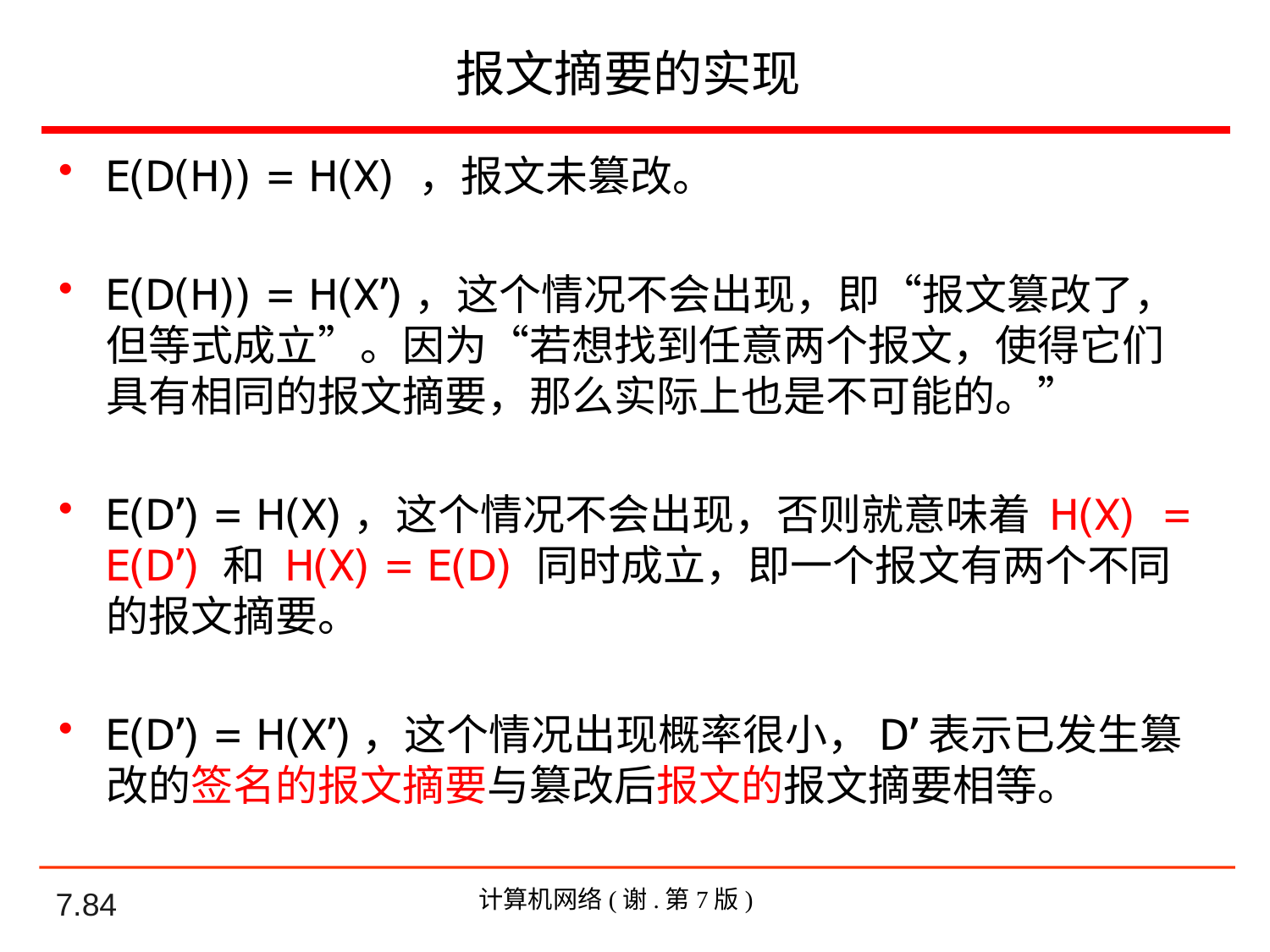

# 报文摘要的实现
E(D(H)) = H(X) ，报文未篡改。

E(D(H)) = H(X’)，这个情况不会出现，即“报文篡改了，但等式成立”。因为“若想找到任意两个报文，使得它们具有相同的报文摘要，那么实际上也是不可能的。”

E(D’) = H(X)，这个情况不会出现，否则就意味着 H(X)  = E(D’) 和 H(X) = E(D) 同时成立，即一个报文有两个不同的报文摘要。

E(D’) = H(X’)，这个情况出现概率很小，D’表示已发生篡改的签名的报文摘要与篡改后报文的报文摘要相等。